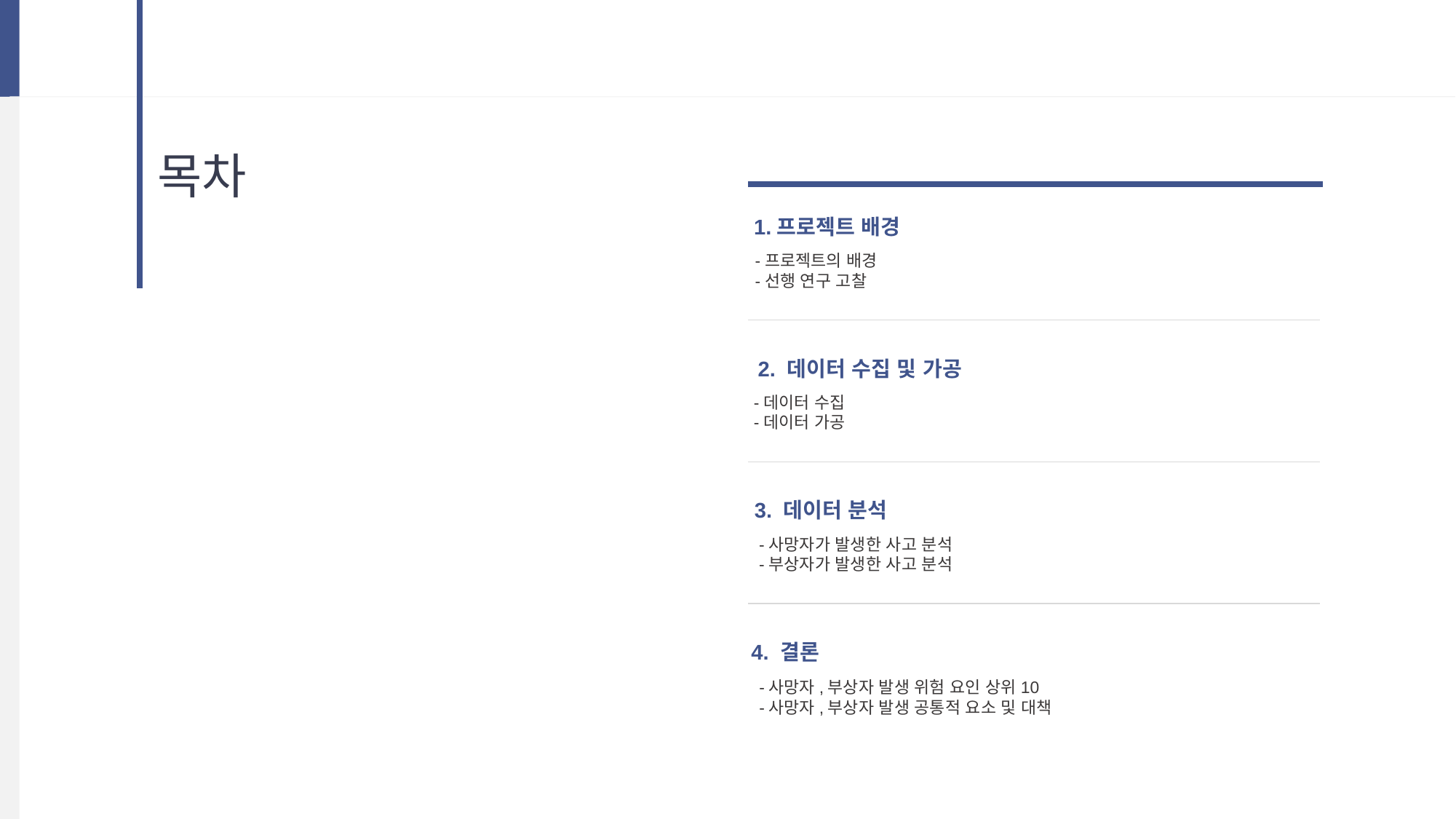

목차

1.프로젝트 배경

-프로젝트의 배경
-선행 연구 고찰
2. 데이터 수집 및 가공
-데이터 수집
-데이터 가공
3. 데이터 분석
-사망자가 발생한 사고 분석
-부상자가 발생한 사고 분석
4. 결론

-사망자,부상자 발생 위험 요인 상위10
-사망자,부상자 발생 공통적 요소 및 대책